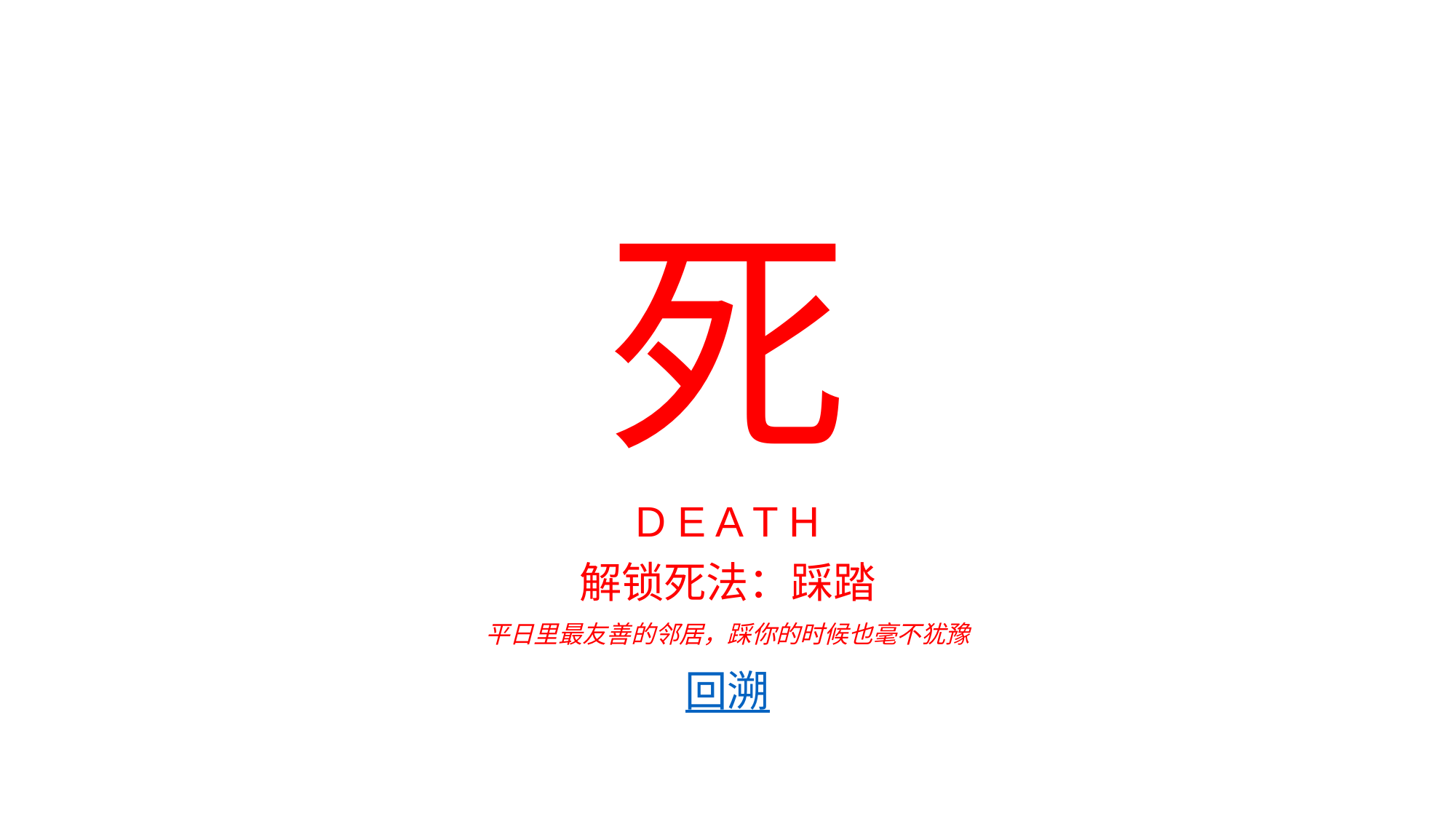

死
D E A T H
解锁死法：踩踏
平日里最友善的邻居，踩你的时候也毫不犹豫
回溯